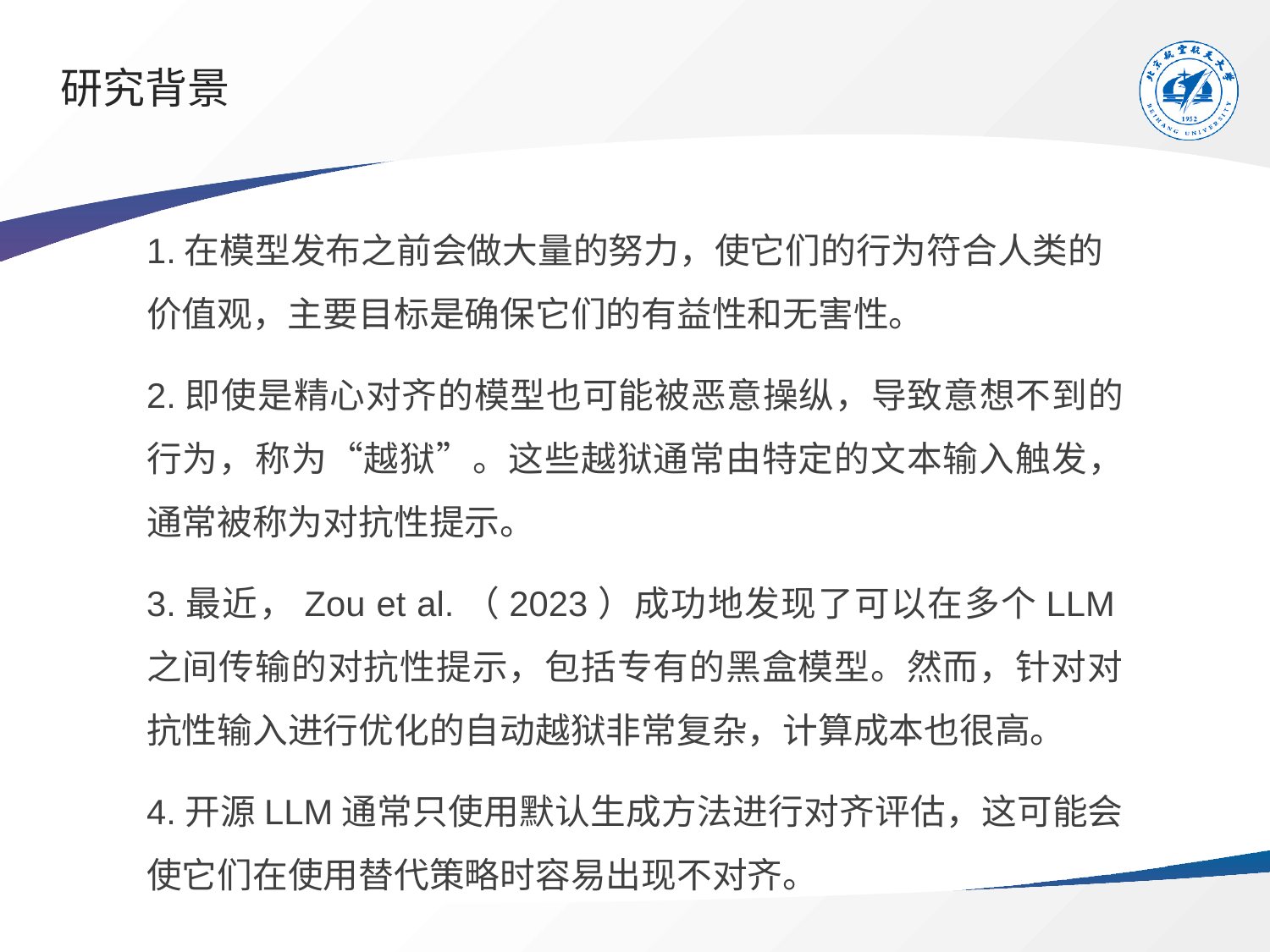

# 研究背景
1.在模型发布之前会做大量的努力，使它们的行为符合人类的价值观，主要目标是确保它们的有益性和无害性。
2.即使是精心对齐的模型也可能被恶意操纵，导致意想不到的行为，称为“越狱”。这些越狱通常由特定的文本输入触发，通常被称为对抗性提示。
3.最近，Zou et al.（2023）成功地发现了可以在多个LLM之间传输的对抗性提示，包括专有的黑盒模型。然而，针对对抗性输入进行优化的自动越狱非常复杂，计算成本也很高。
4.开源LLM通常只使用默认生成方法进行对齐评估，这可能会使它们在使用替代策略时容易出现不对齐。